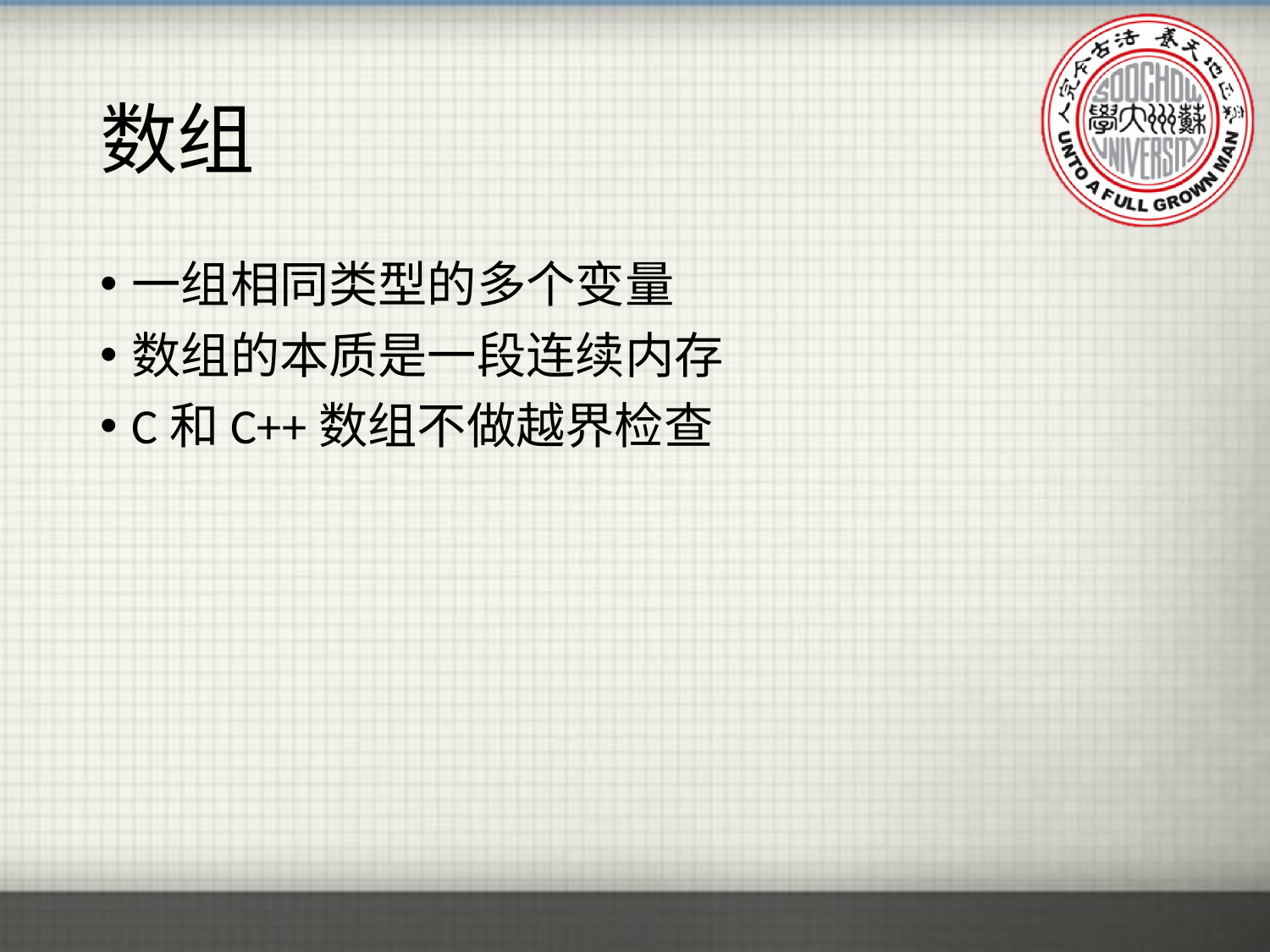

# 数组
一组相同类型的多个变量
数组的本质是一段连续内存
C和C++数组不做越界检查